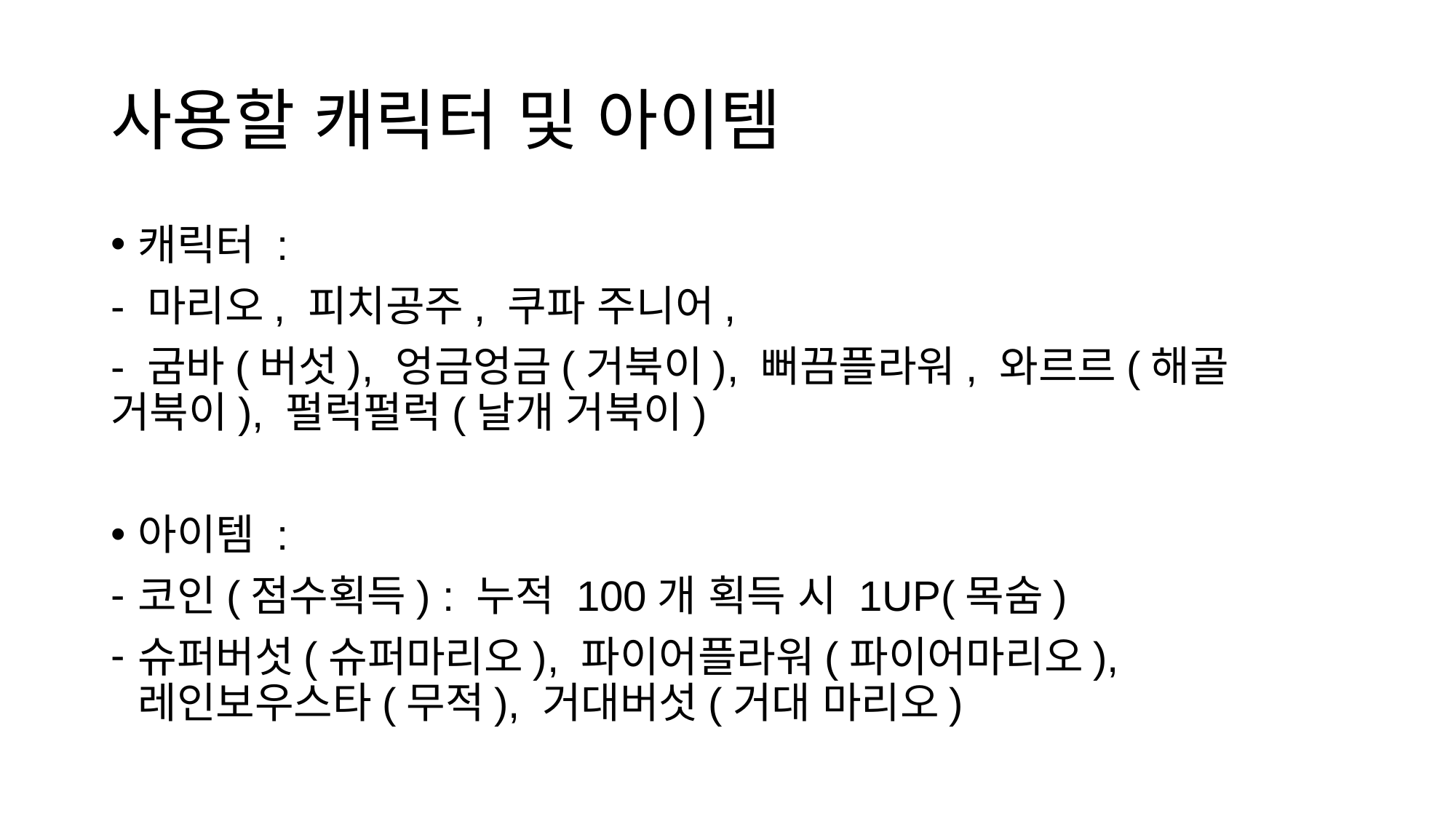

# 사용할 캐릭터 및 아이템
캐릭터 :
- 마리오, 피치공주, 쿠파 주니어,
- 굼바(버섯), 엉금엉금(거북이), 뻐끔플라워, 와르르(해골 거북이), 펄럭펄럭(날개 거북이)

아이템 :
코인(점수획득) : 누적 100개 획득 시 1UP(목숨)
슈퍼버섯(슈퍼마리오), 파이어플라워(파이어마리오), 레인보우스타(무적), 거대버섯(거대 마리오)